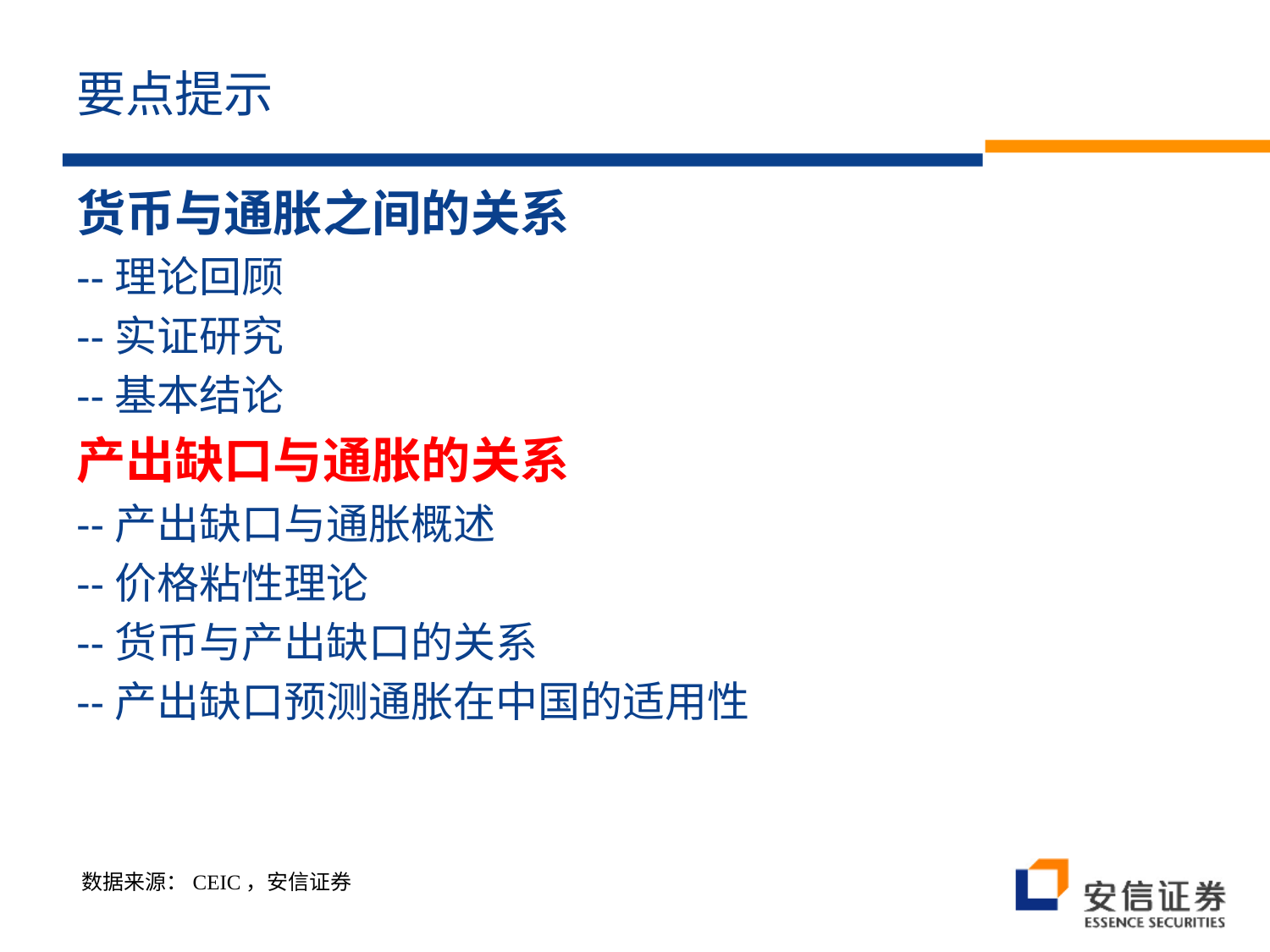

# 要点提示
货币与通胀之间的关系
--理论回顾
--实证研究
--基本结论
产出缺口与通胀的关系
--产出缺口与通胀概述
--价格粘性理论
--货币与产出缺口的关系
--产出缺口预测通胀在中国的适用性
数据来源：CEIC，安信证券